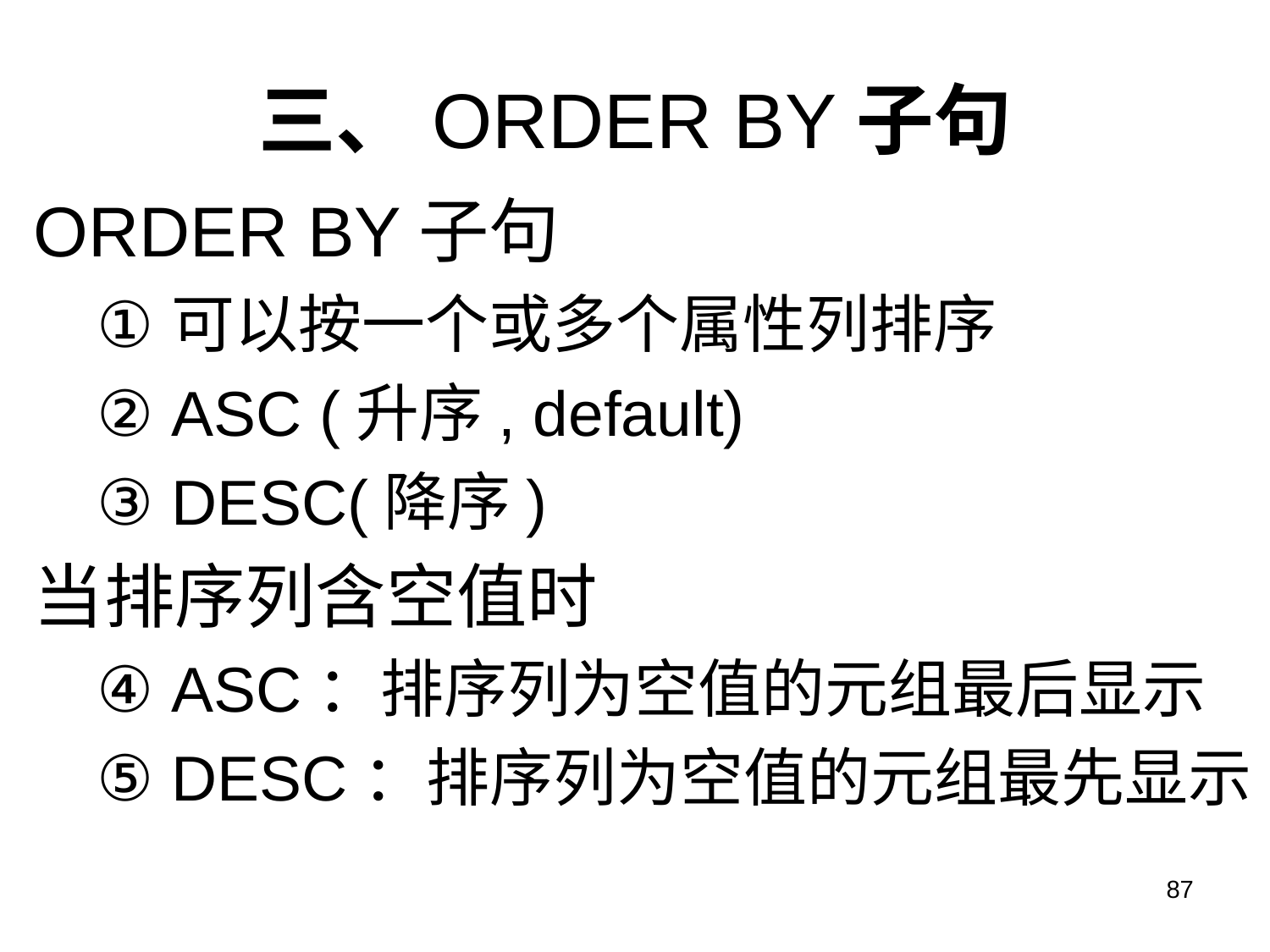

# 三、ORDER BY子句
ORDER BY子句
可以按一个或多个属性列排序
ASC (升序, default)
DESC(降序)
当排序列含空值时
ASC：排序列为空值的元组最后显示
DESC：排序列为空值的元组最先显示
87